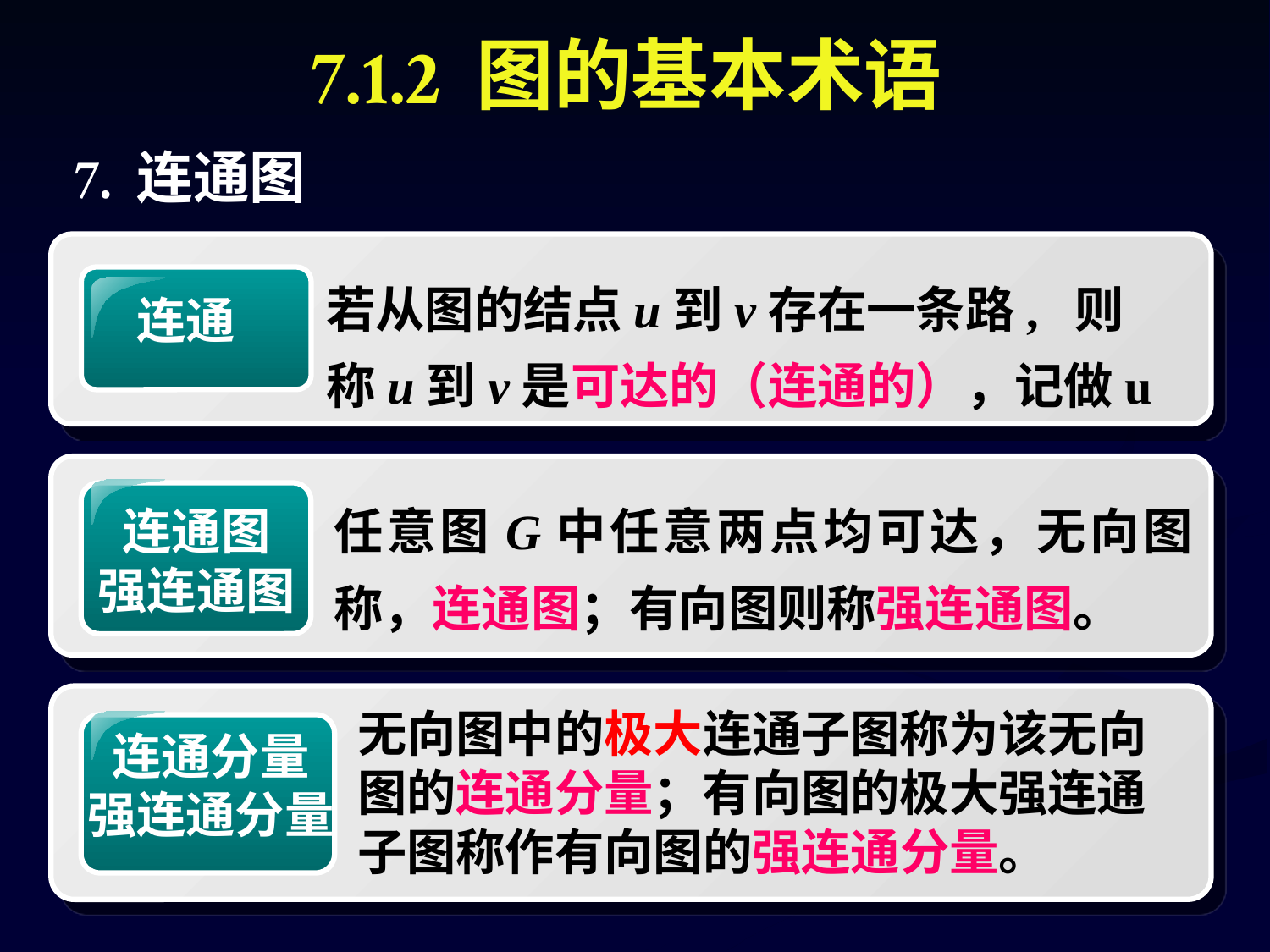

7.1.2 图的基本术语
7. 连通图

连通
若从图的结点u到v存在一条路,  则称u到v是可达的（连通的），记做u ∼ v 。
若无向图G中任意两点均可达，则称G是连通图。

连通图
强连通图
任意图G中任意两点均可达，无向图称，连通图；有向图则称强连通图。

连通分量
强连通分量
无向图中的极大连通子图称为该无向图的连通分量；有向图的极大强连通子图称作有向图的强连通分量。